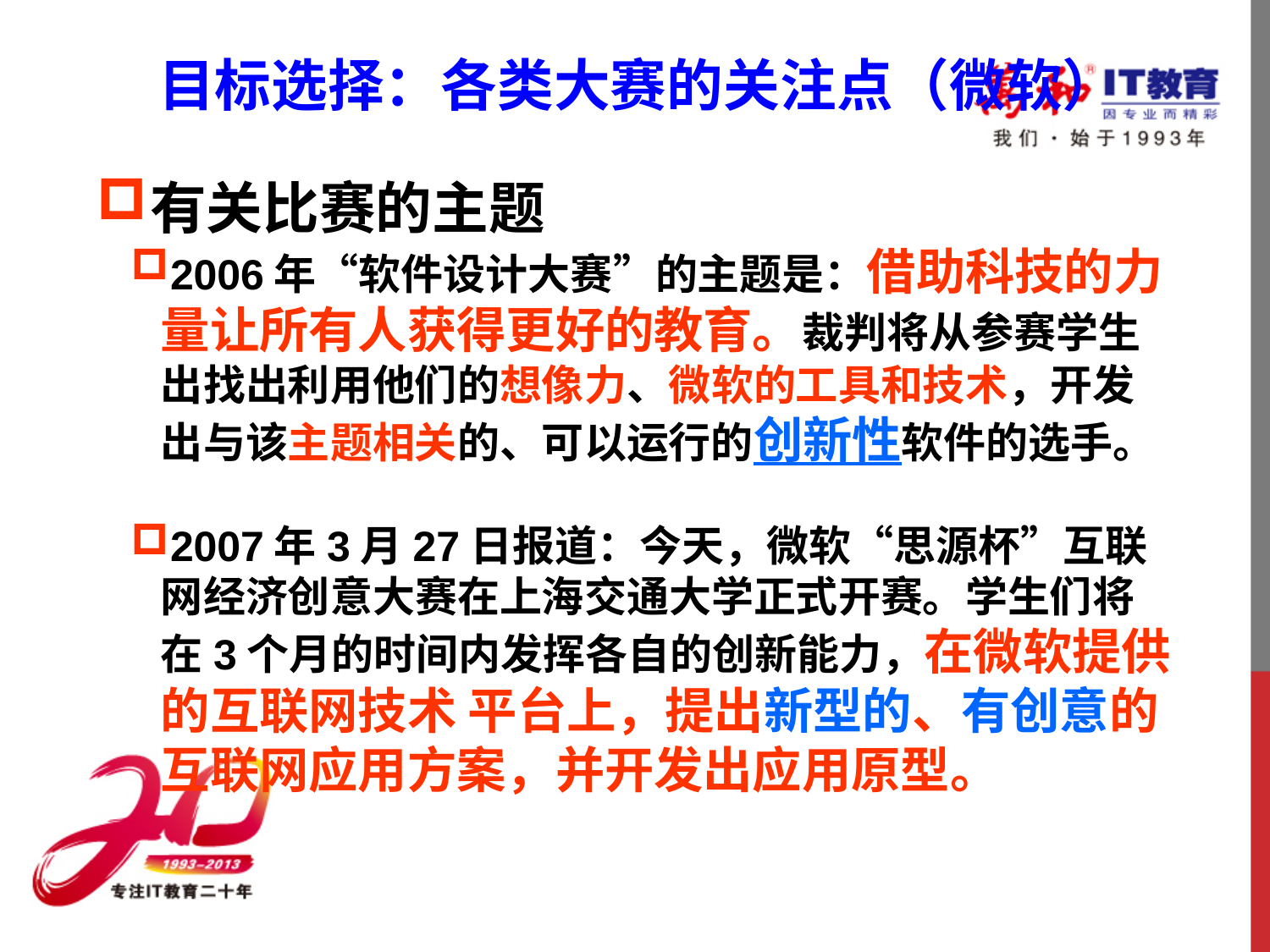

目标选择：各类大赛的关注点（微软）
有关比赛的主题
2006年“软件设计大赛”的主题是：借助科技的力量让所有人获得更好的教育。裁判将从参赛学生出找出利用他们的想像力、微软的工具和技术，开发出与该主题相关的、可以运行的创新性软件的选手。

2007年3月27日报道：今天，微软“思源杯”互联网经济创意大赛在上海交通大学正式开赛。学生们将在3个月的时间内发挥各自的创新能力，在微软提供的互联网技术 平台上，提出新型的、有创意的互联网应用方案，并开发出应用原型。